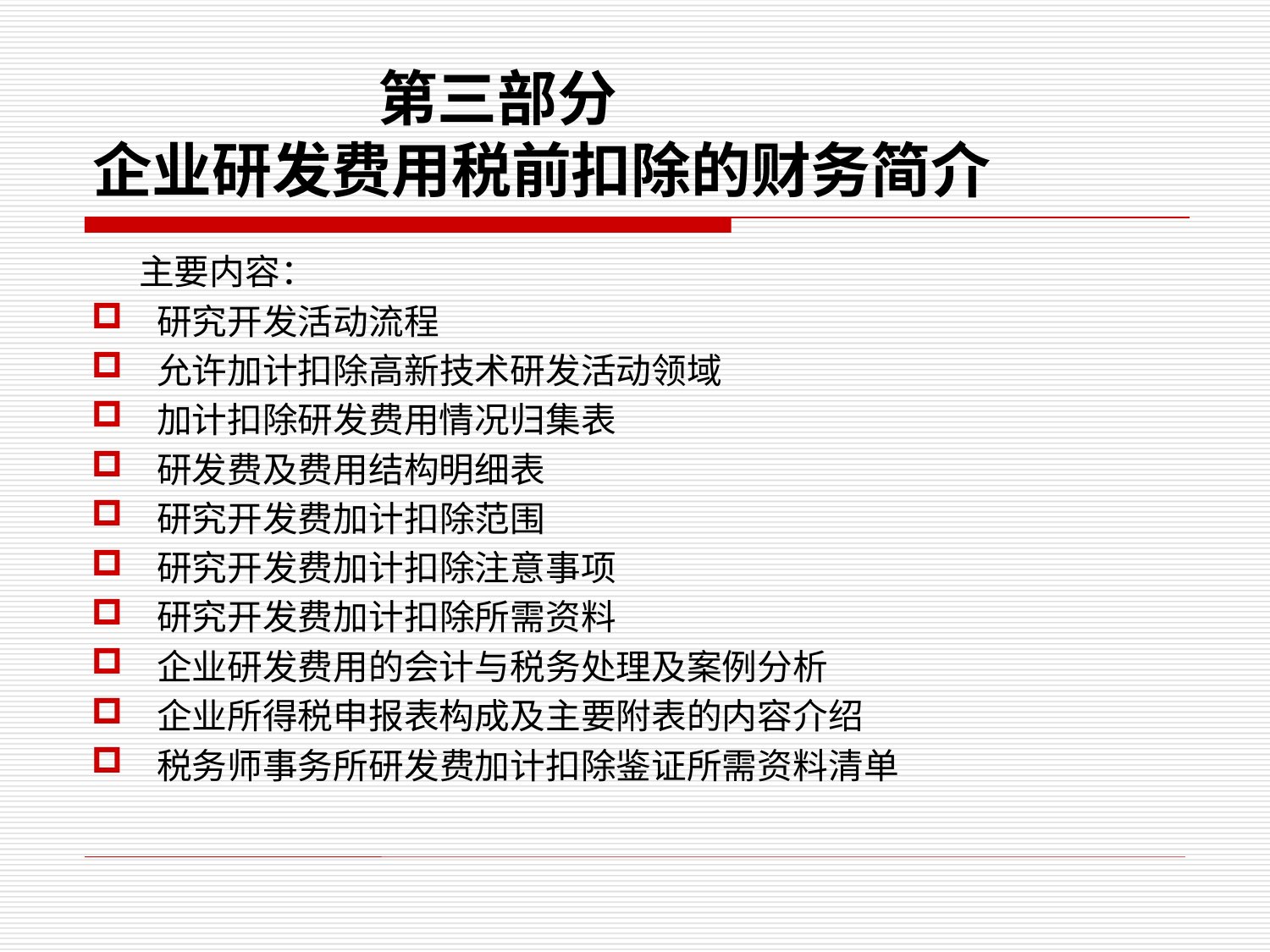

# 第三部分 企业研发费用税前扣除的财务简介
     主要内容：
研究开发活动流程
允许加计扣除高新技术研发活动领域
加计扣除研发费用情况归集表
研发费及费用结构明细表
研究开发费加计扣除范围
研究开发费加计扣除注意事项
研究开发费加计扣除所需资料
企业研发费用的会计与税务处理及案例分析
企业所得税申报表构成及主要附表的内容介绍
税务师事务所研发费加计扣除鉴证所需资料清单